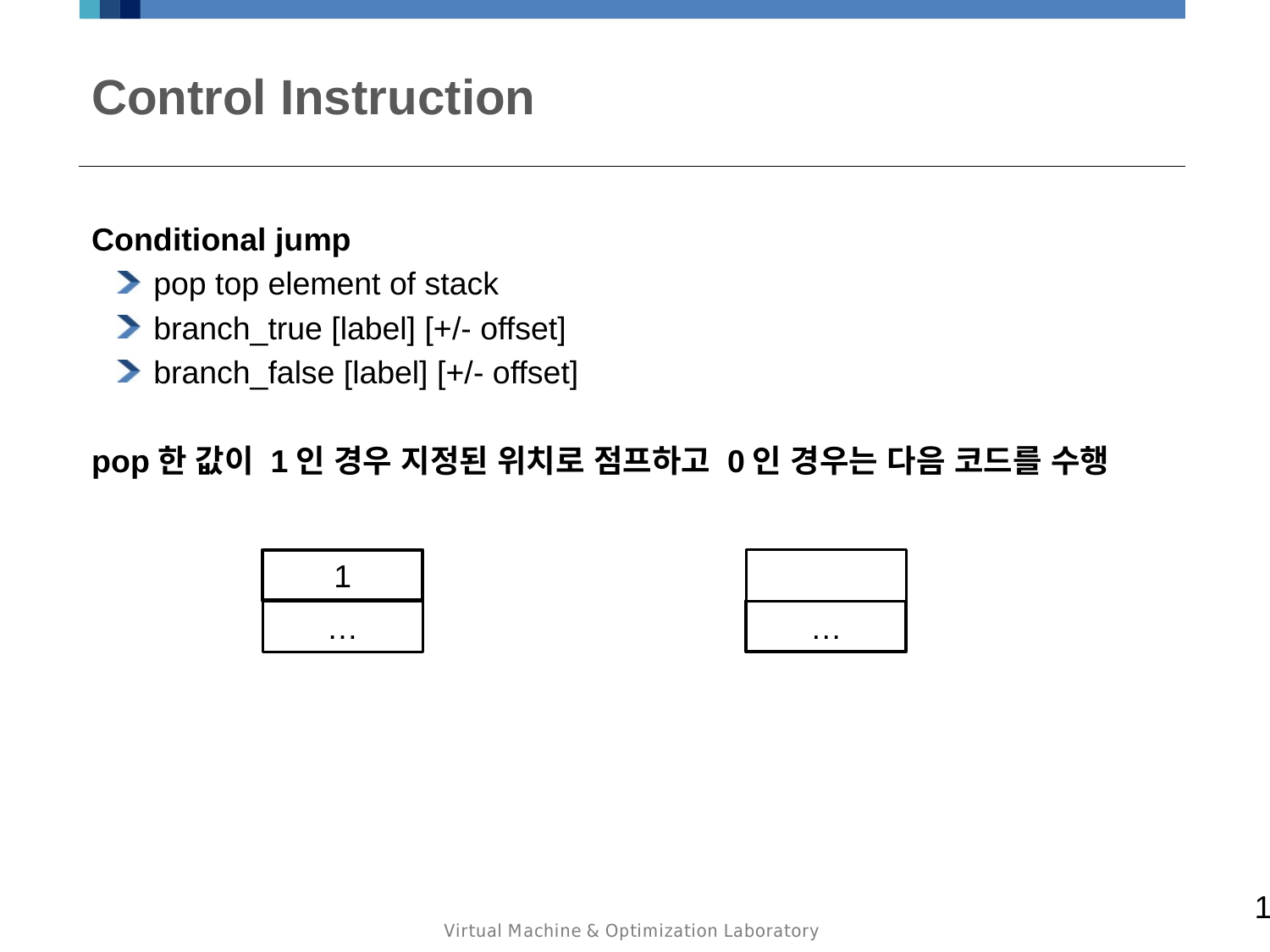

# Control Instruction
Conditional jump
pop top element of stack
branch_true [label] [+/- offset]
branch_false [label] [+/- offset]

pop한 값이 1인 경우 지정된 위치로 점프하고 0인 경우는 다음 코드를 수행
1
…

…